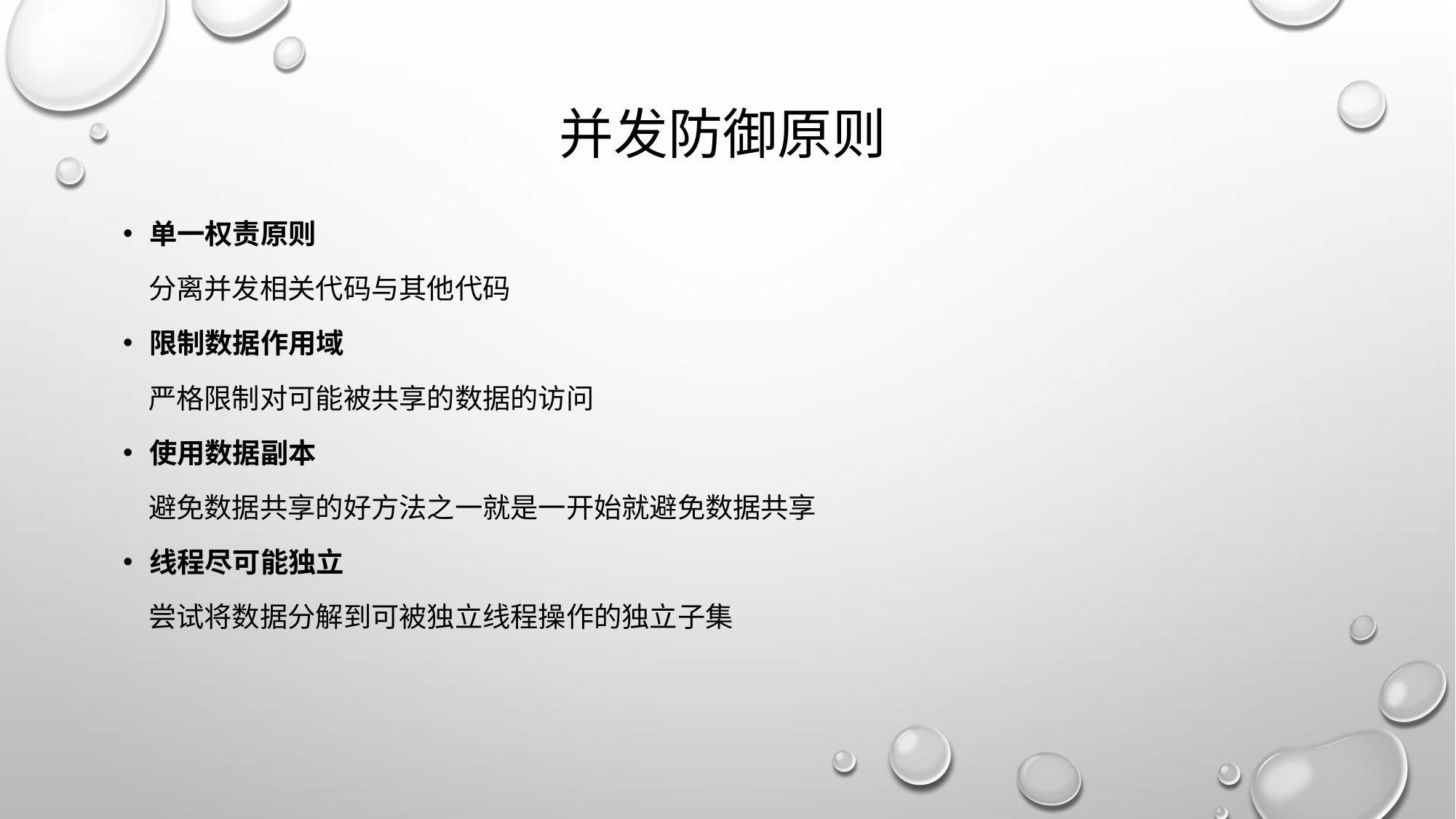

# 并发防御原则
单一权责原则
   分离并发相关代码与其他代码
限制数据作用域
   严格限制对可能被共享的数据的访问
使用数据副本
   避免数据共享的好方法之一就是一开始就避免数据共享
线程尽可能独立
   尝试将数据分解到可被独立线程操作的独立子集